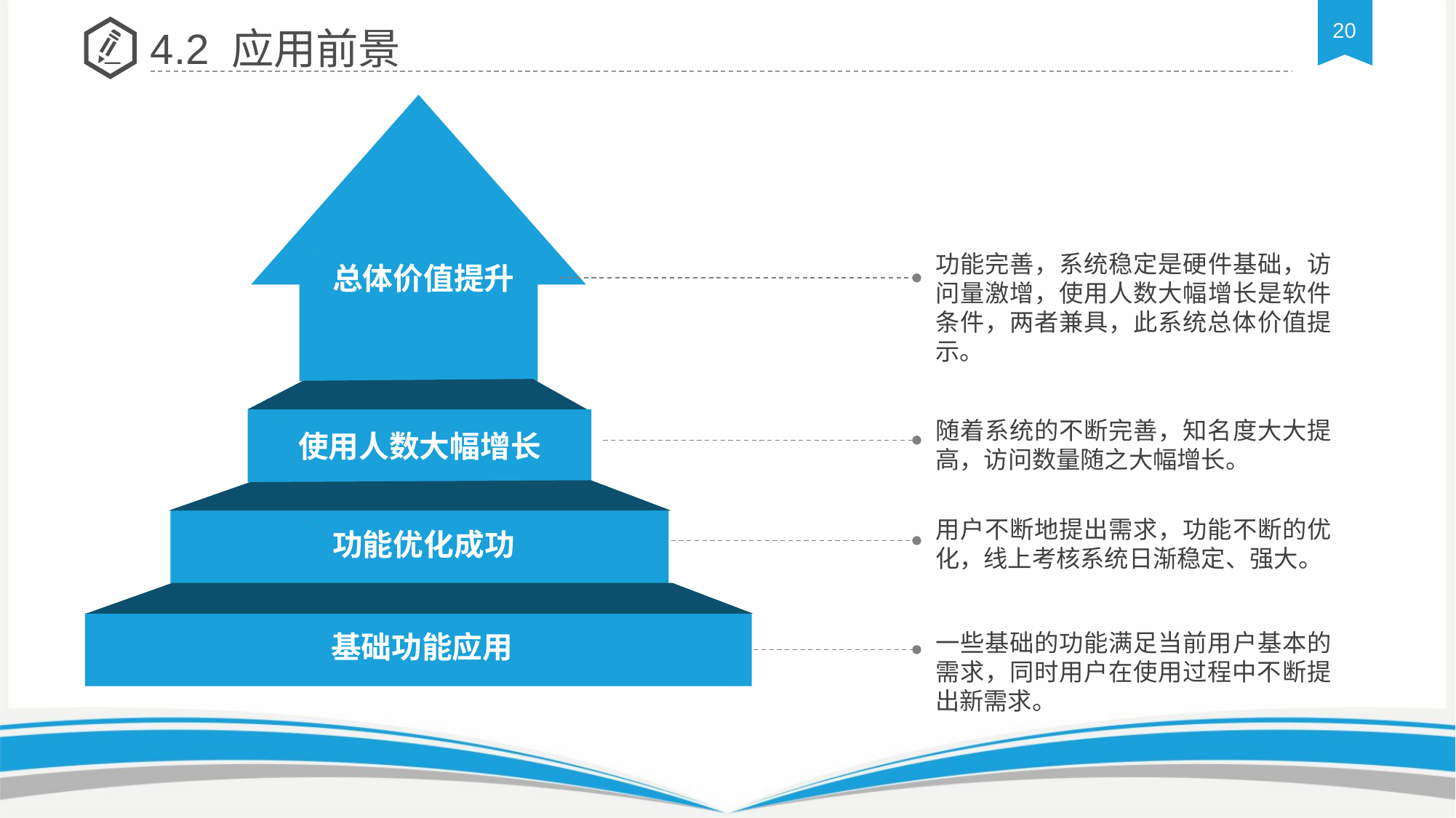

4.2 应用前景

功能完善，系统稳定是硬件基础，访问量激增，使用人数大幅增长是软件条件，两者兼具，此系统总体价值提示。
总体价值提升

随着系统的不断完善，知名度大大提高，访问数量随之大幅增长。
使用人数大幅增长

用户不断地提出需求，功能不断的优化，线上考核系统日渐稳定、强大。

功能优化成功

基础功能应用
一些基础的功能满足当前用户基本的需求，同时用户在使用过程中不断提出新需求。